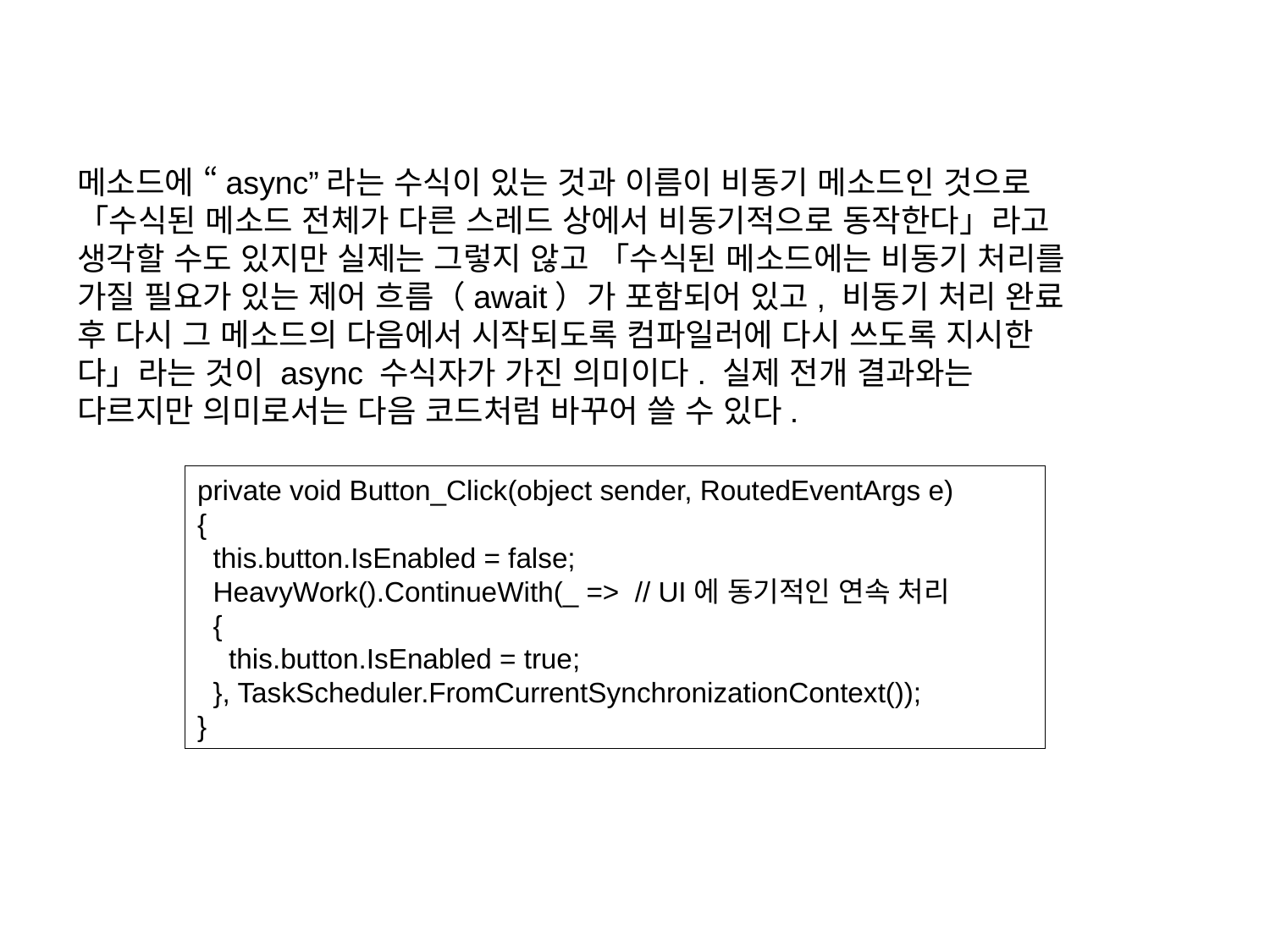

메소드에 “async”라는 수식이 있는 것과 이름이 비동기 메소드인 것으로 「수식된 메소드 전체가 다른 스레드 상에서 비동기적으로 동작한다」라고 생각할 수도 있지만 실제는 그렇지 않고 「수식된 메소드에는 비동기 처리를 가질 필요가 있는 제어 흐름（await）가 포함되어 있고, 비동기 처리 완료 후 다시 그 메소드의 다음에서 시작되도록 컴파일러에 다시 쓰도록 지시한다」라는 것이 async 수식자가 가진 의미이다. 실제 전개 결과와는 다르지만 의미로서는 다음 코드처럼 바꾸어 쓸 수 있다.
private void Button_Click(object sender, RoutedEventArgs e)
{
  this.button.IsEnabled = false;
  HeavyWork().ContinueWith(_ =>  // UI에 동기적인 연속 처리
  {
    this.button.IsEnabled = true;
  }, TaskScheduler.FromCurrentSynchronizationContext());
}